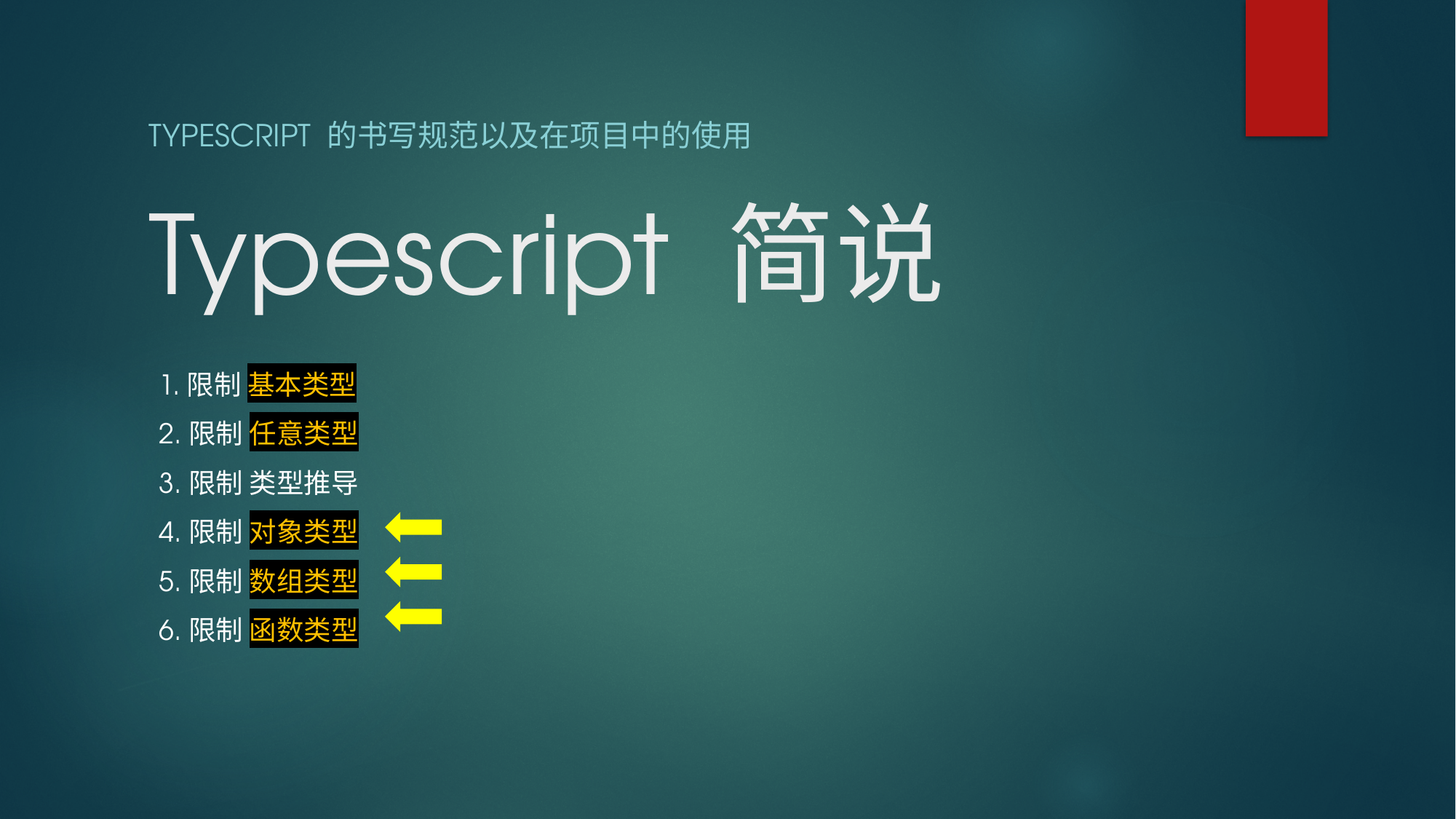

Typescript 的书写规范以及在项目中的使用
# Typescript 简说
1.限制 基本类型
2.限制 任意类型
3.限制 类型推导
4.限制 对象类型
5.限制 数组类型
6.限制 函数类型